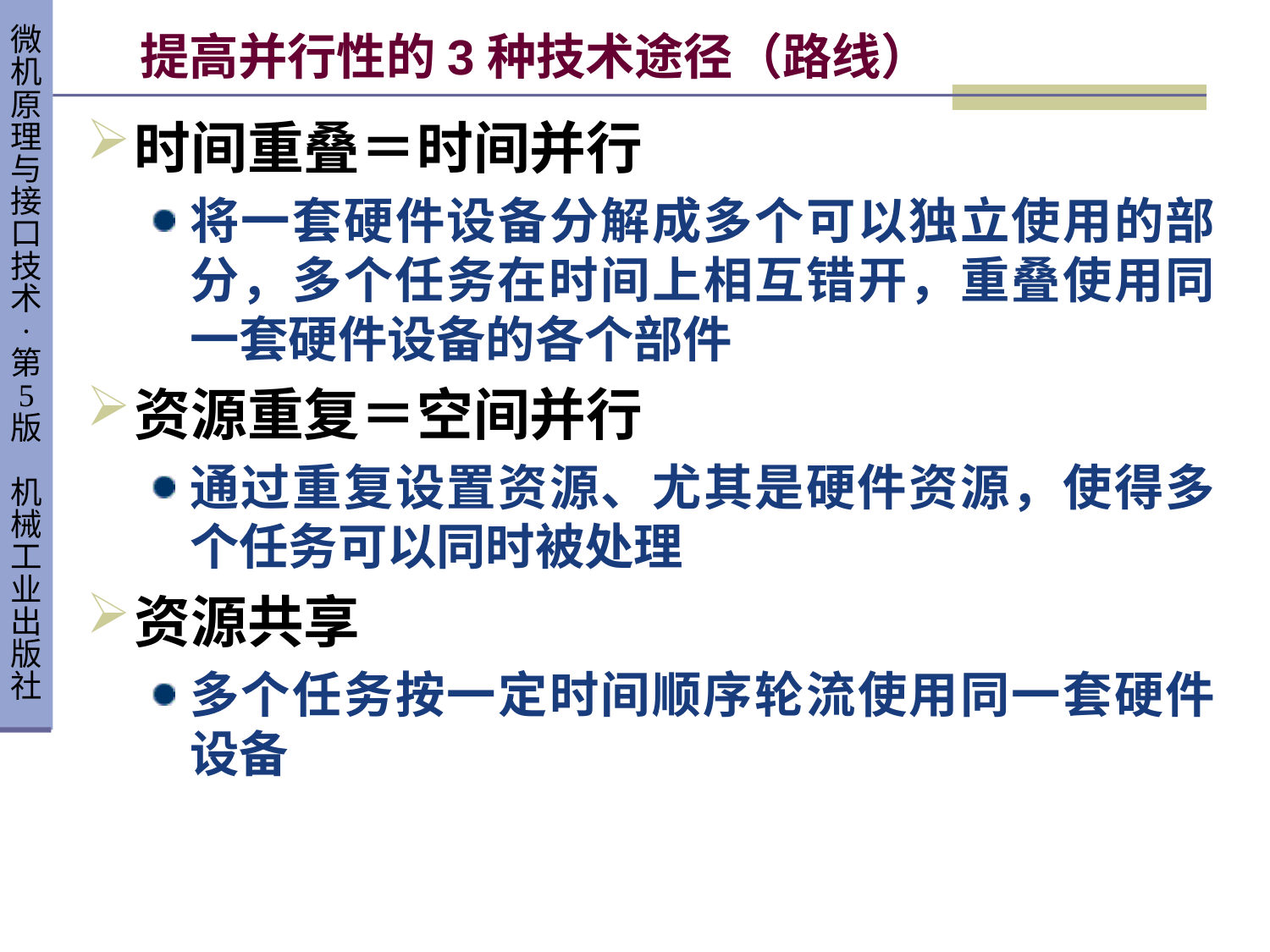

# 提高并行性的3种技术途径（路线）
时间重叠＝时间并行
将一套硬件设备分解成多个可以独立使用的部分，多个任务在时间上相互错开，重叠使用同一套硬件设备的各个部件
资源重复＝空间并行
通过重复设置资源、尤其是硬件资源，使得多个任务可以同时被处理
资源共享
多个任务按一定时间顺序轮流使用同一套硬件设备